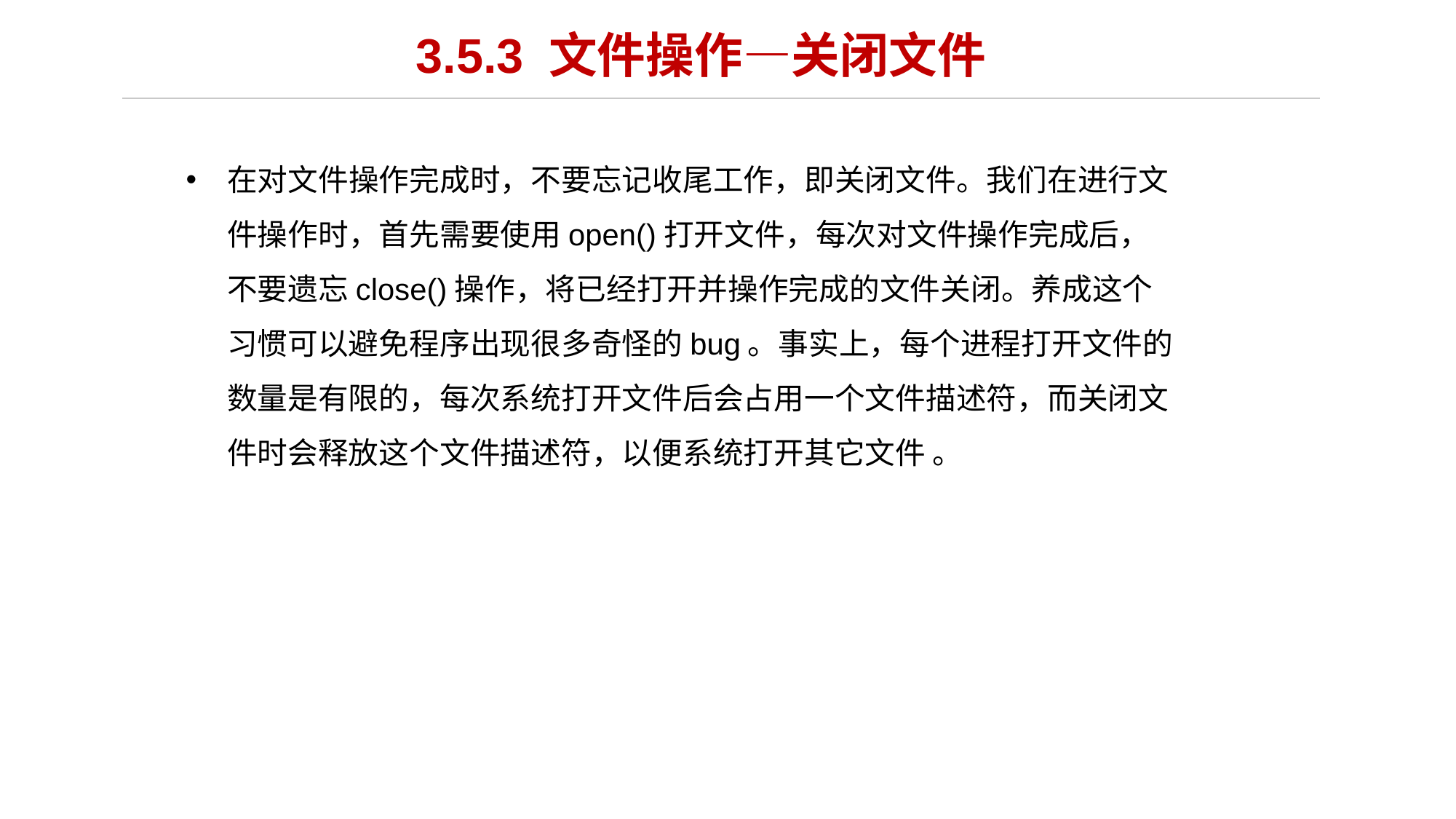

3.5.3 文件操作—关闭文件
在对文件操作完成时，不要忘记收尾工作，即关闭文件。我们在进行文件操作时，首先需要使用open()打开文件，每次对文件操作完成后，不要遗忘close()操作，将已经打开并操作完成的文件关闭。养成这个习惯可以避免程序出现很多奇怪的bug。事实上，每个进程打开文件的数量是有限的，每次系统打开文件后会占用一个文件描述符，而关闭文件时会释放这个文件描述符，以便系统打开其它文件 。